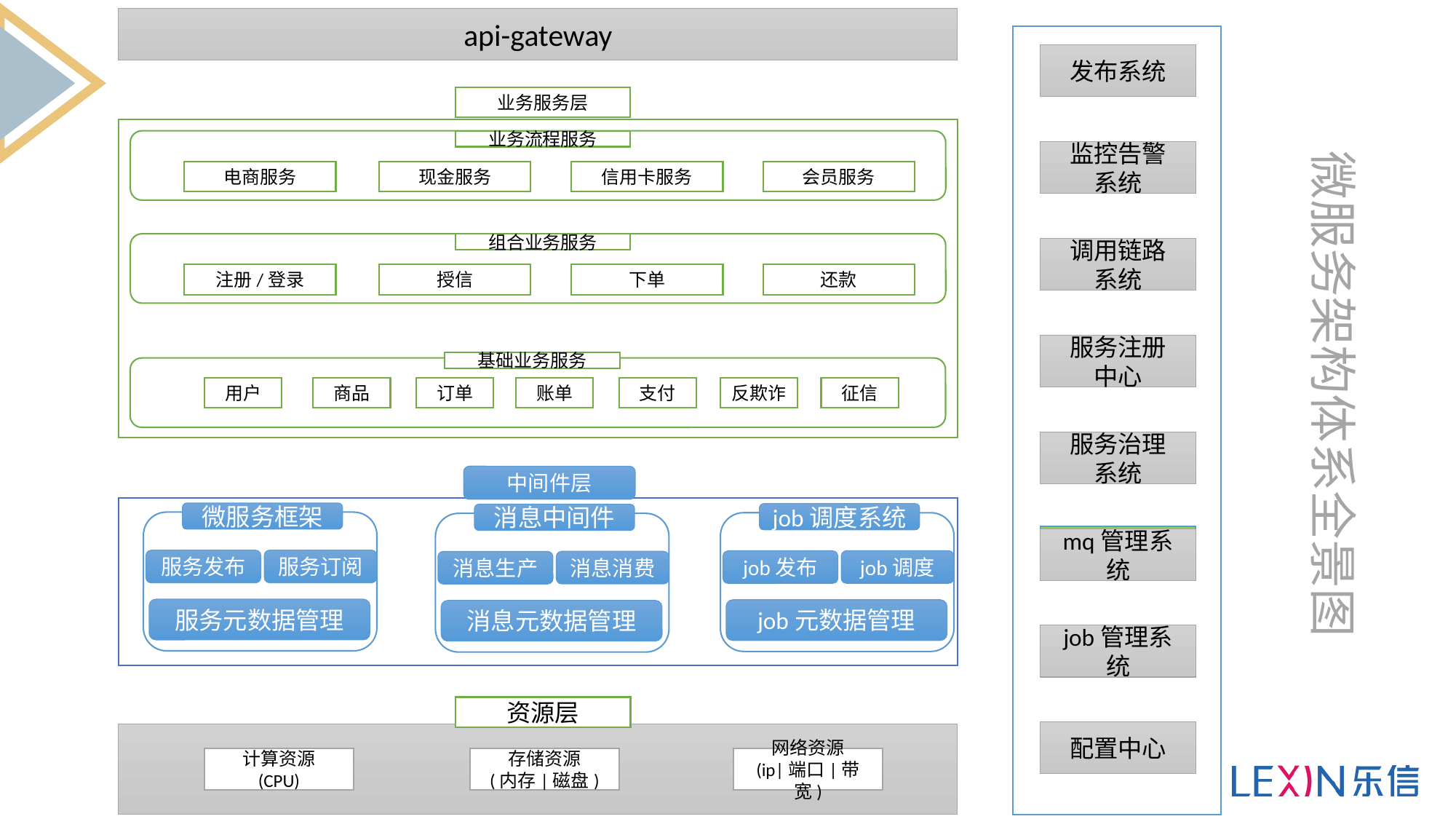

api-gateway

发布系统

微服务架构体系全景图
业务服务层

业务流程服务
电商服务
现金服务
信用卡服务
会员服务

组合业务服务
注册/登录
授信
下单
还款
监控告警
系统
调用链路
系统
服务注册
中心
基础业务服务

订单
支付
用户
商品
账单
反欺诈
征信
服务治理
系统
中间件层

微服务框架

服务订阅
服务发布
服务元数据管理
job调度系统

job调度
job发布
job元数据管理
消息中间件

消息消费
消息生产
消息元数据管理
mq管理系统
mq管理系统
job管理系统
资源层
配置中心

计算资源
(CPU)
存储资源
(内存|磁盘)
网络资源
(ip|端口|带宽)